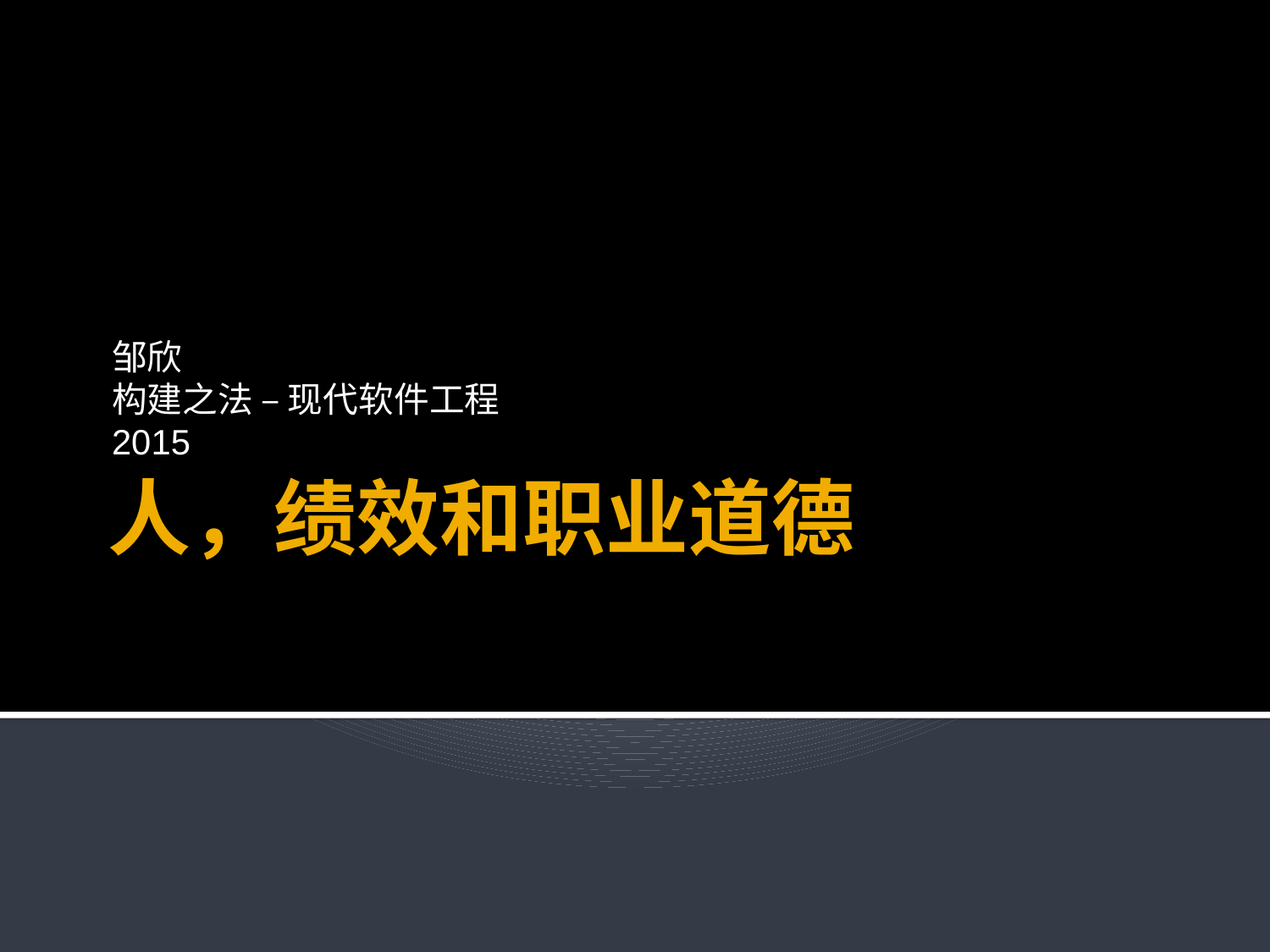

邹欣
构建之法 – 现代软件工程
2015
# 人，绩效和职业道德